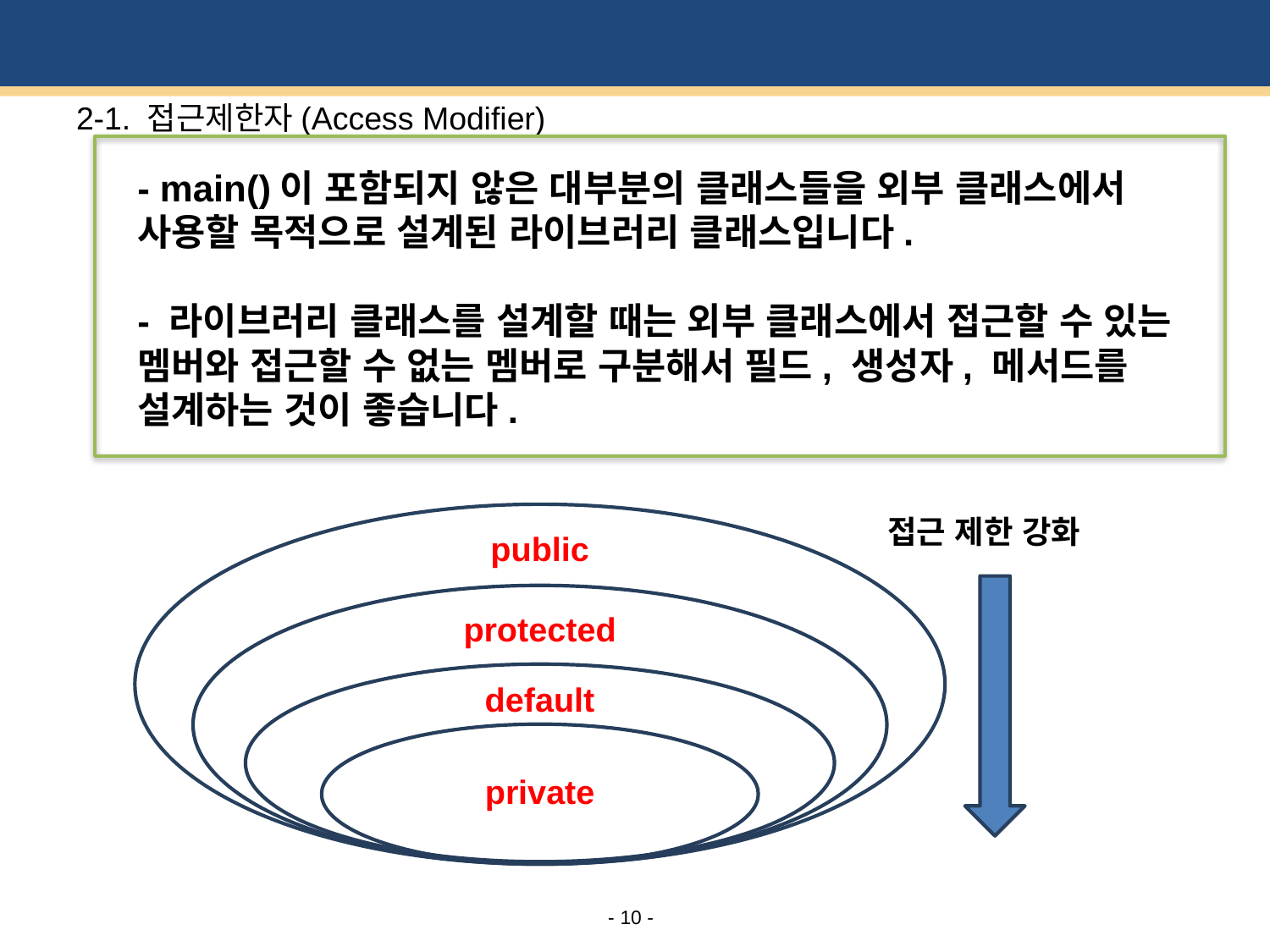

# 2-1. 접근제한자(Access Modifier)

- main()이 포함되지 않은 대부분의 클래스들을 외부 클래스에서 사용할 목적으로 설계된 라이브러리 클래스입니다.

- 라이브러리 클래스를 설계할 때는 외부 클래스에서 접근할 수 있는 멤버와 접근할 수 없는 멤버로 구분해서 필드, 생성자, 메서드를 설계하는 것이 좋습니다.

접근 제한 강화
public

protected

default

private